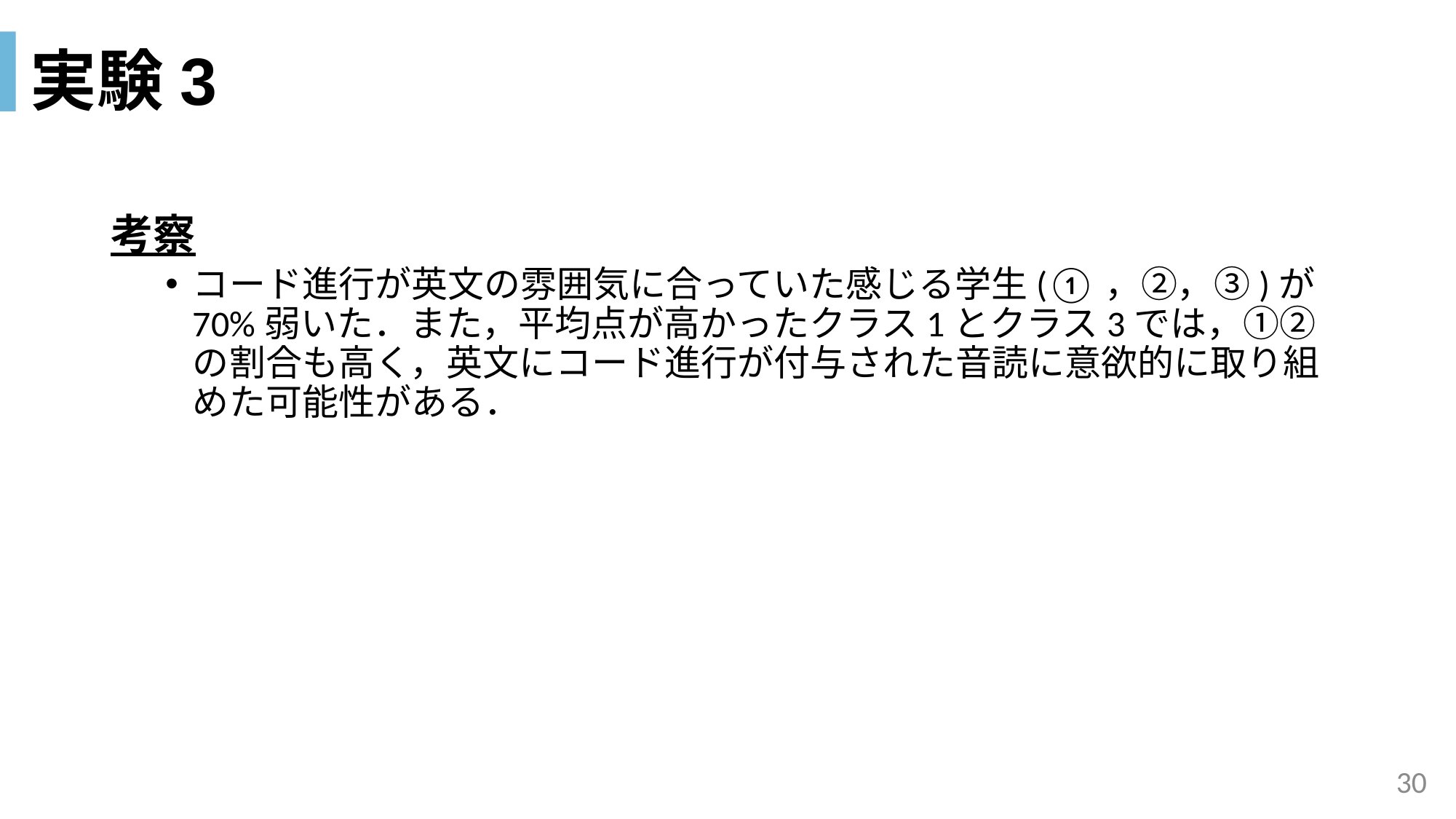

実験3
考察
コード進行が英文の雰囲気に合っていた感じる学生(①，②，③)が70%弱いた．また，平均点が高かったクラス1とクラス3では，①②の割合も高く，英文にコード進行が付与された音読に意欲的に取り組めた可能性がある．
30